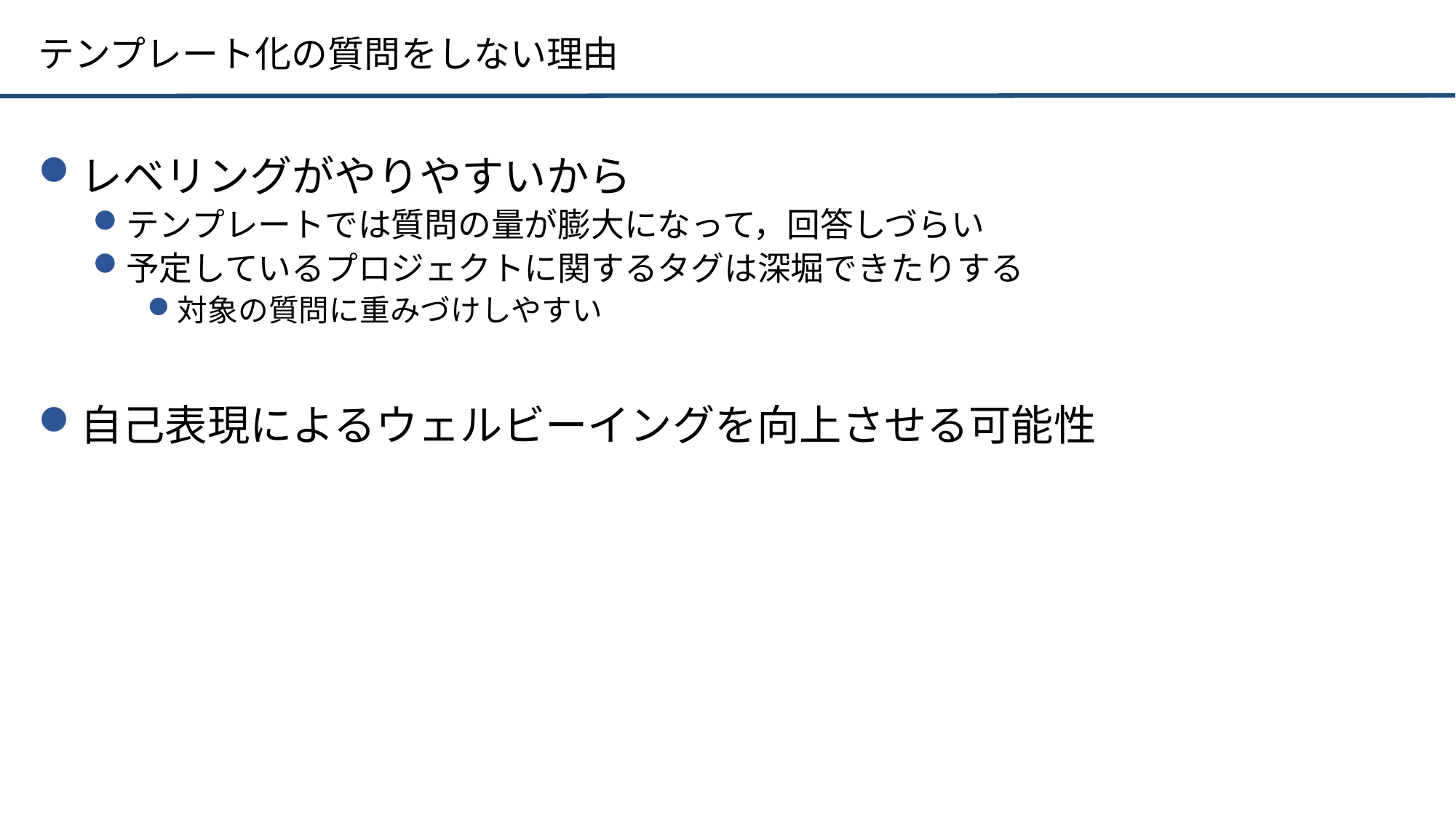

# テンプレート化の質問をしない理由
レベリングがやりやすいから
テンプレートでは質問の量が膨大になって，回答しづらい
予定しているプロジェクトに関するタグは深堀できたりする
対象の質問に重みづけしやすい

自己表現によるウェルビーイングを向上させる可能性